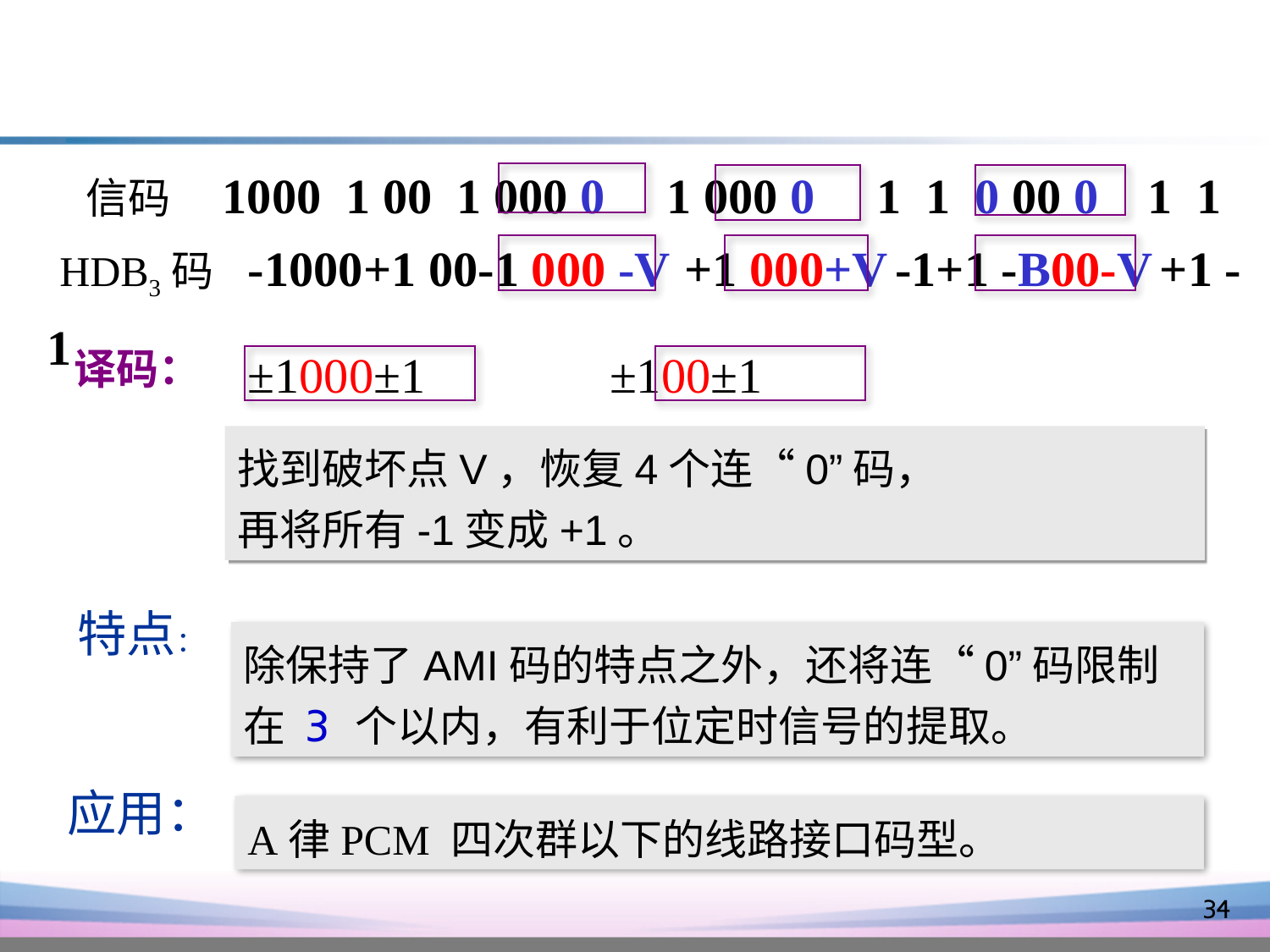

信码    1000  1 00  1 000 0     1 000 0     1  1  0 00 0    1  1
 HDB3码  -1000+1 00-1 000 -V  +1 000+V -1+1 -B00-V +1 -1

±1000±1               ±100±1
译码：

找到破坏点V，恢复4个连“0”码，
再将所有-1变成+1。
特点：
除保持了AMI码的特点之外，还将连“0”码限制在 3 个以内，有利于位定时信号的提取。
应用：
A律PCM 四次群以下的线路接口码型。
34